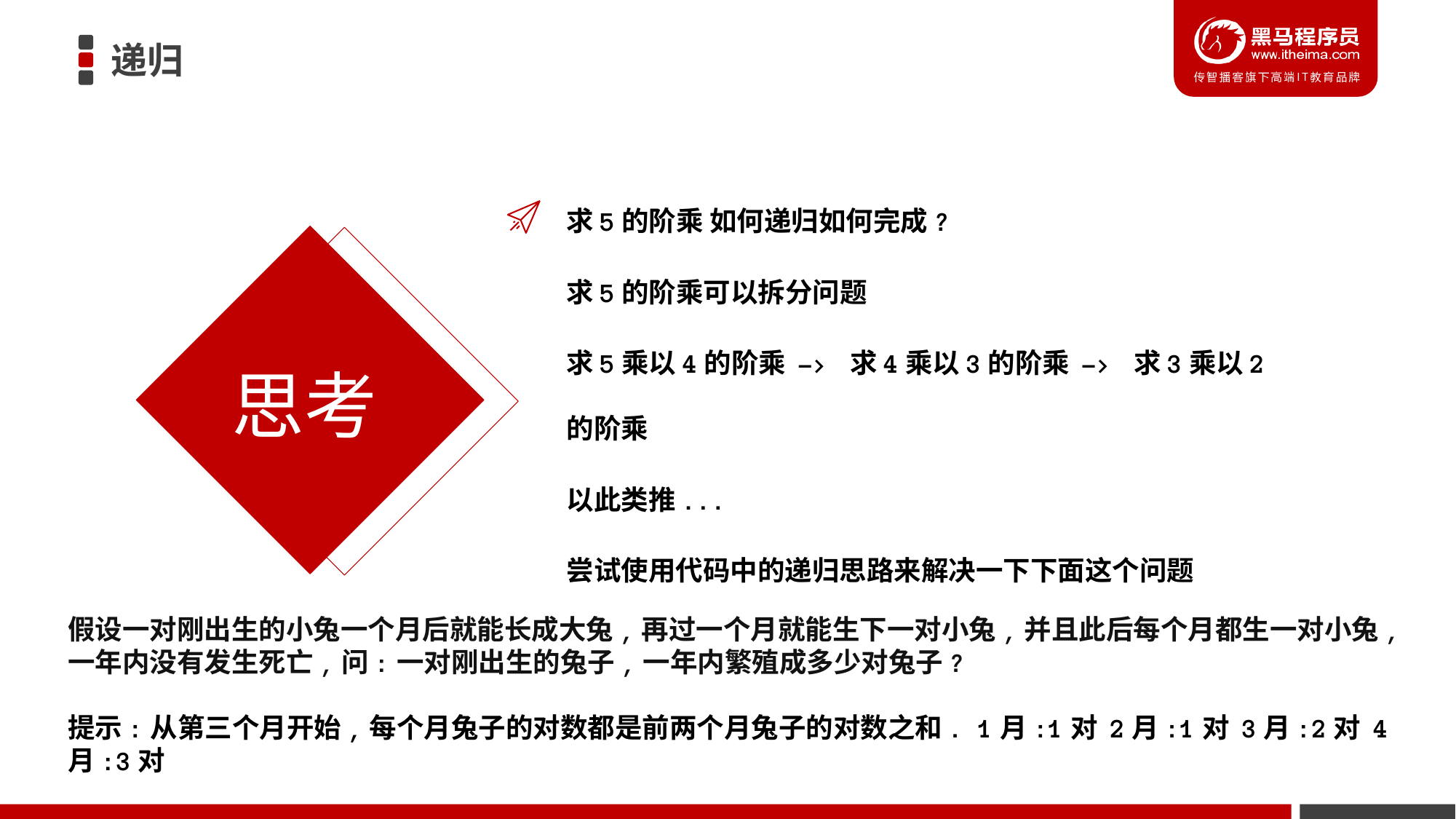

# 递归
求5的阶乘 如何递归如何完成?
求5的阶乘可以拆分问题
求5乘以4的阶乘 -> 求4乘以3的阶乘 -> 求3乘以2的阶乘
以此类推...
尝试使用代码中的递归思路来解决一下下面这个问题

假设一对刚出生的小兔一个月后就能长成大兔,再过一个月就能生下一对小兔,并且此后每个月都生一对小兔,一年内没有发生死亡,问:一对刚出生的兔子,一年内繁殖成多少对兔子?

提示:从第三个月开始,每个月兔子的对数都是前两个月兔子的对数之和. 1月:1对 2月:1对 3月:2对 4月:3对